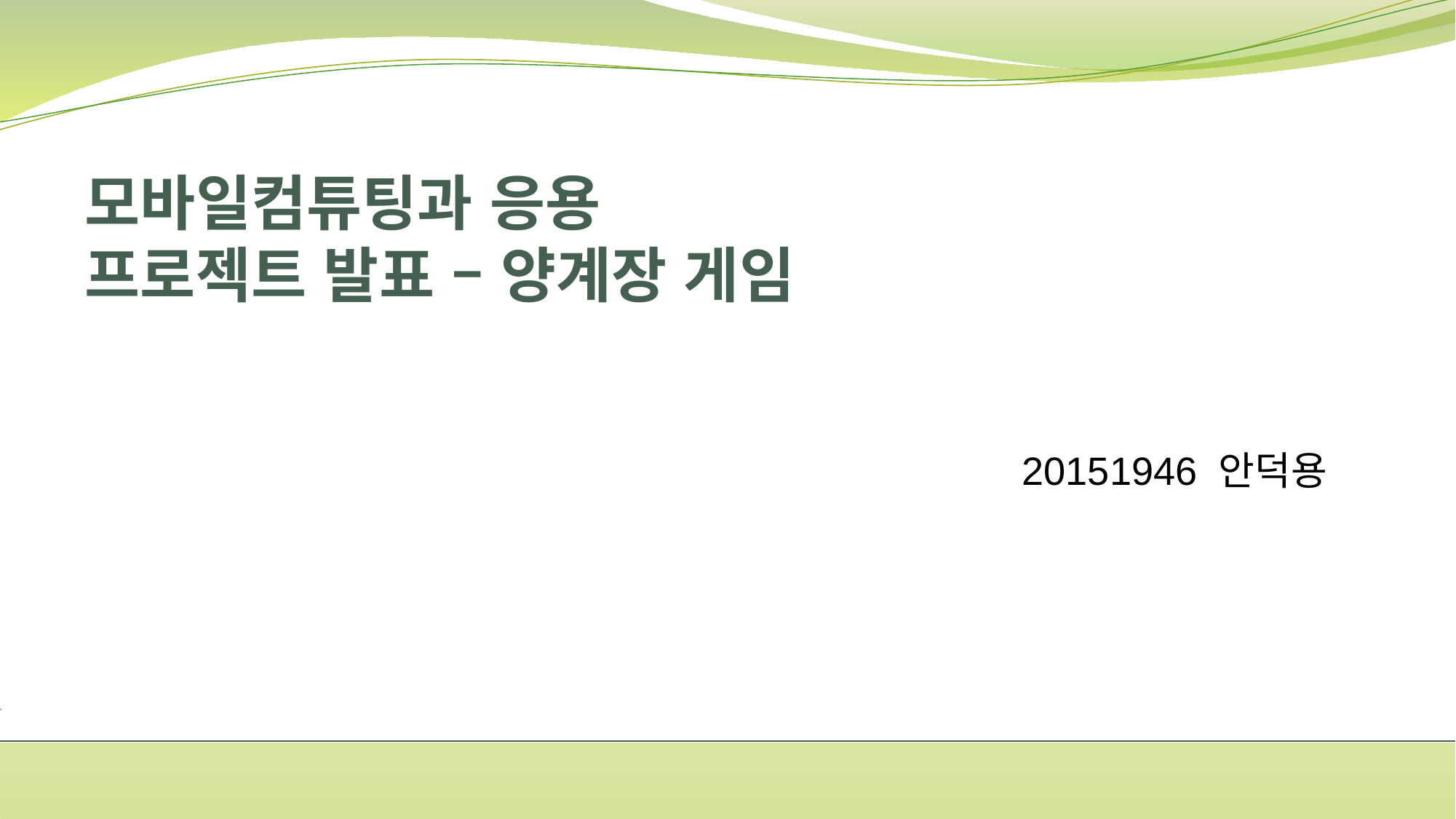

# 모바일컴튜팅과 응용 프로젝트 발표 – 양계장 게임

20151946 안덕용